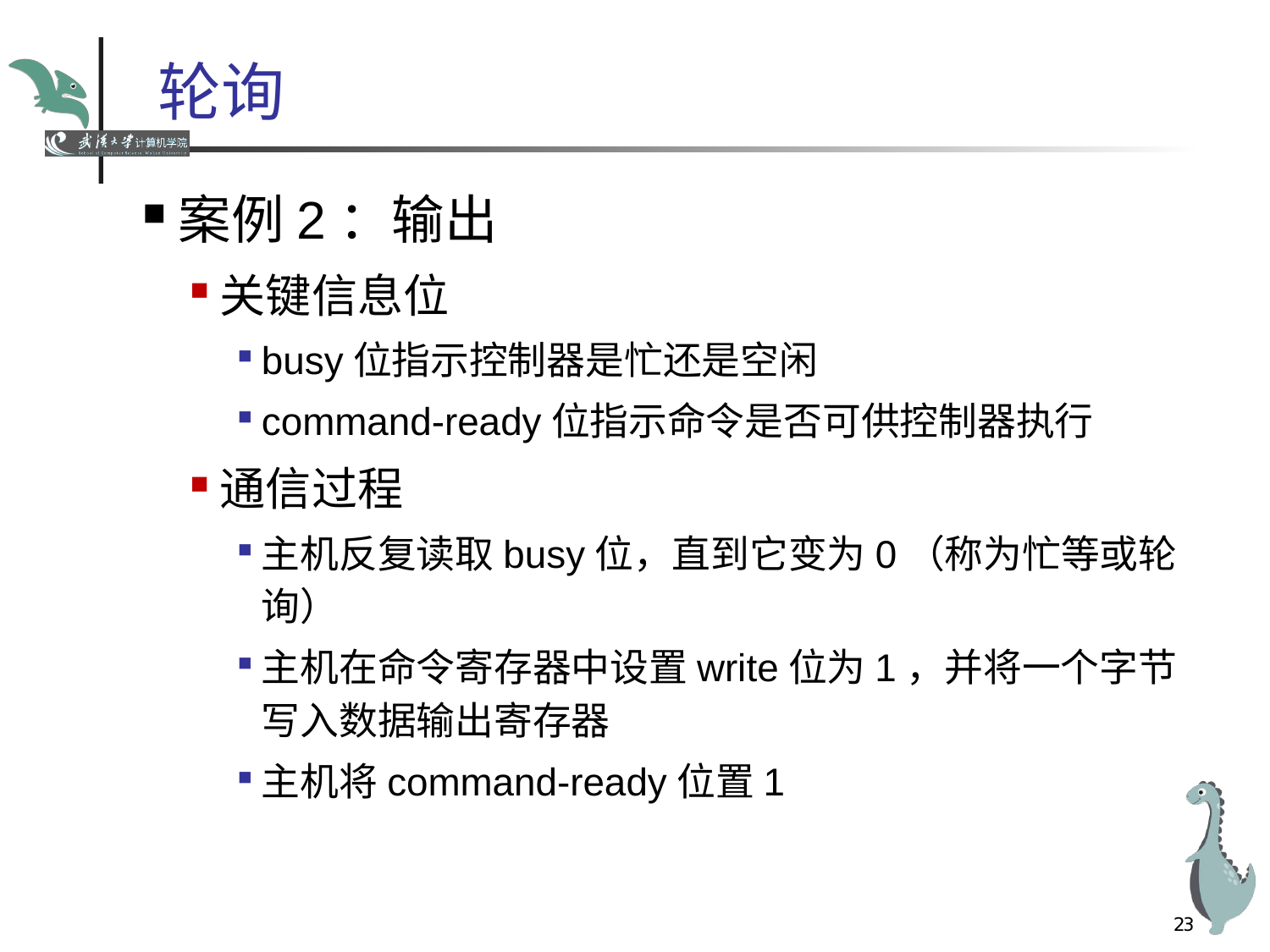

# 轮询
案例2：输出
关键信息位
busy位指示控制器是忙还是空闲
command-ready位指示命令是否可供控制器执行
通信过程
主机反复读取busy位，直到它变为0（称为忙等或轮询）
主机在命令寄存器中设置write位为1，并将一个字节写入数据输出寄存器
主机将command-ready位置1
23